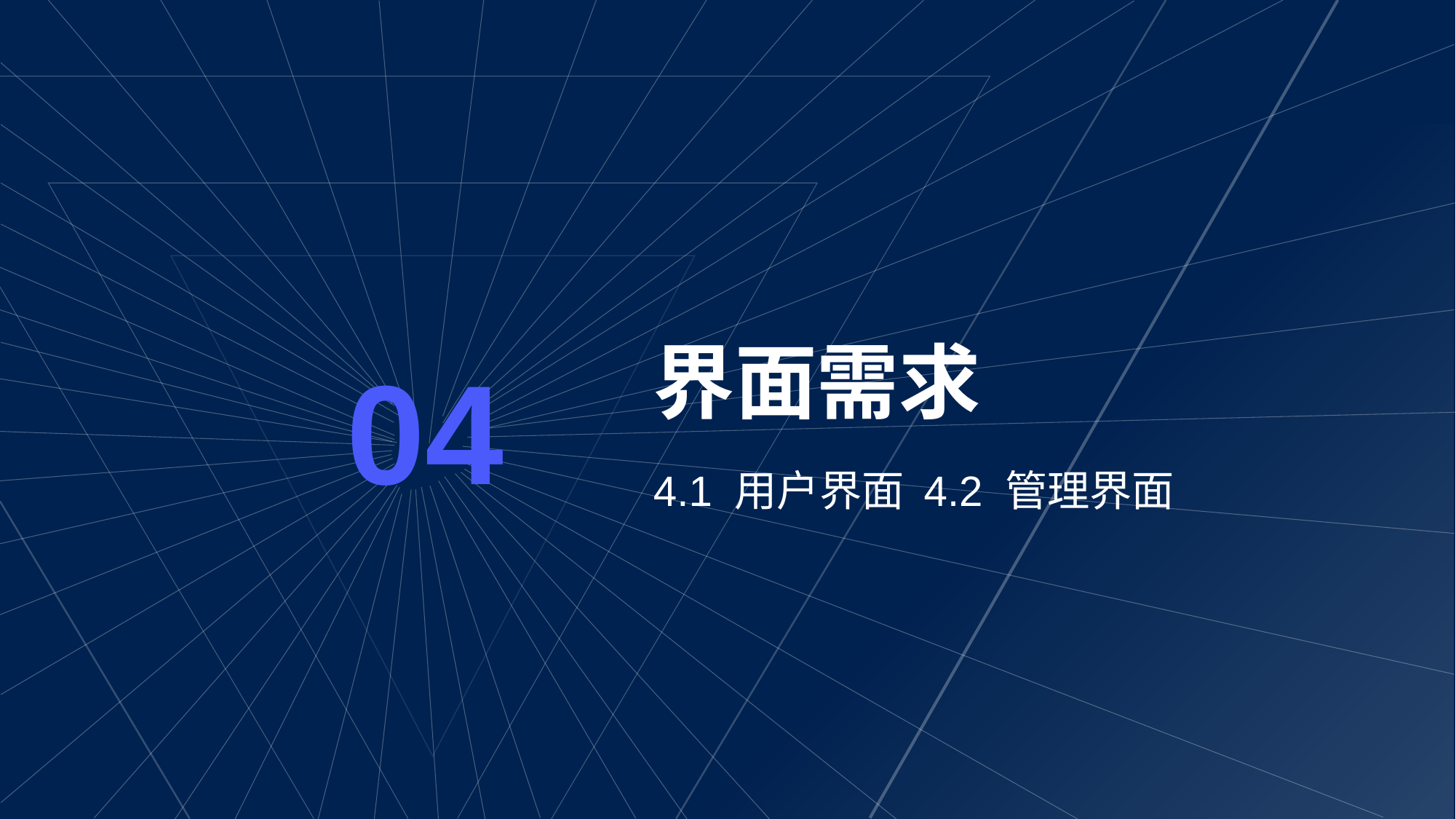

# 界面需求
04
4.1 用户界面 4.2 管理界面